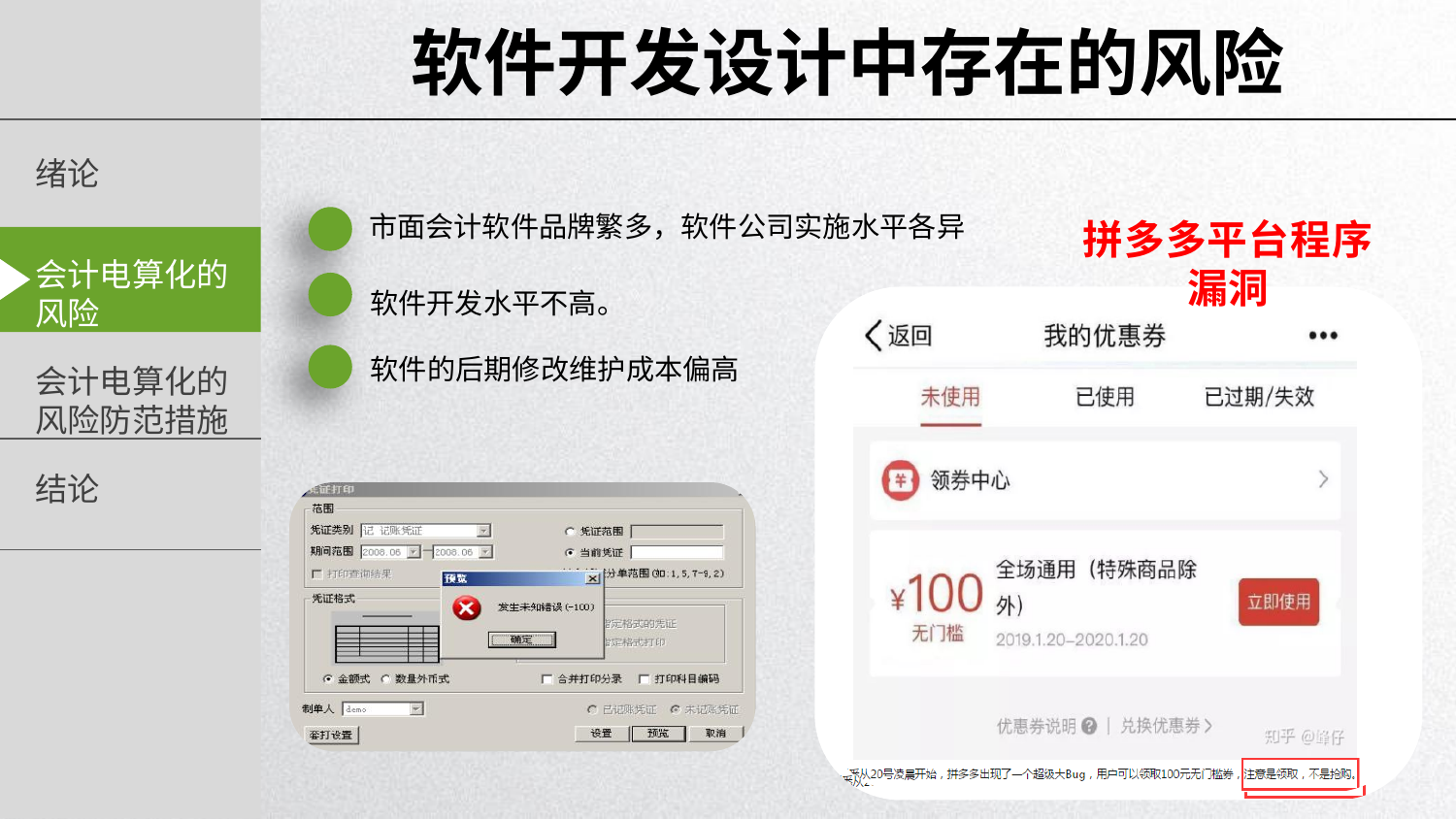

软件开发设计中存在的风险
市面会计软件品牌繁多，软件公司实施水平各异

拼多多平台程序漏洞

软件开发水平不高。

软件的后期修改维护成本偏高

延时符